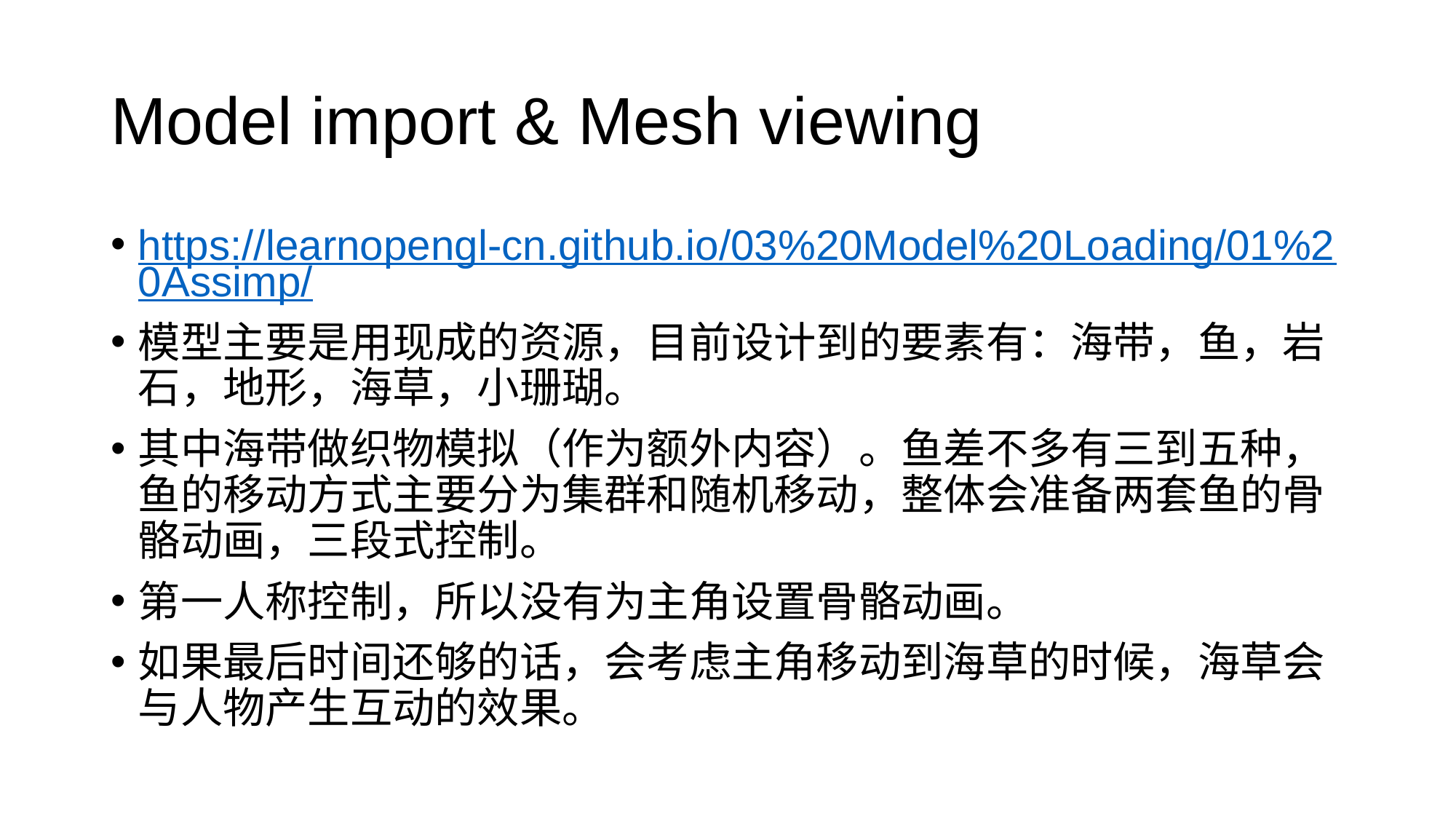

# Model import & Mesh viewing
https://learnopengl-cn.github.io/03%20Model%20Loading/01%20Assimp/
模型主要是用现成的资源，目前设计到的要素有：海带，鱼，岩石，地形，海草，小珊瑚。
其中海带做织物模拟（作为额外内容）。鱼差不多有三到五种，鱼的移动方式主要分为集群和随机移动，整体会准备两套鱼的骨骼动画，三段式控制。
第一人称控制，所以没有为主角设置骨骼动画。
如果最后时间还够的话，会考虑主角移动到海草的时候，海草会与人物产生互动的效果。